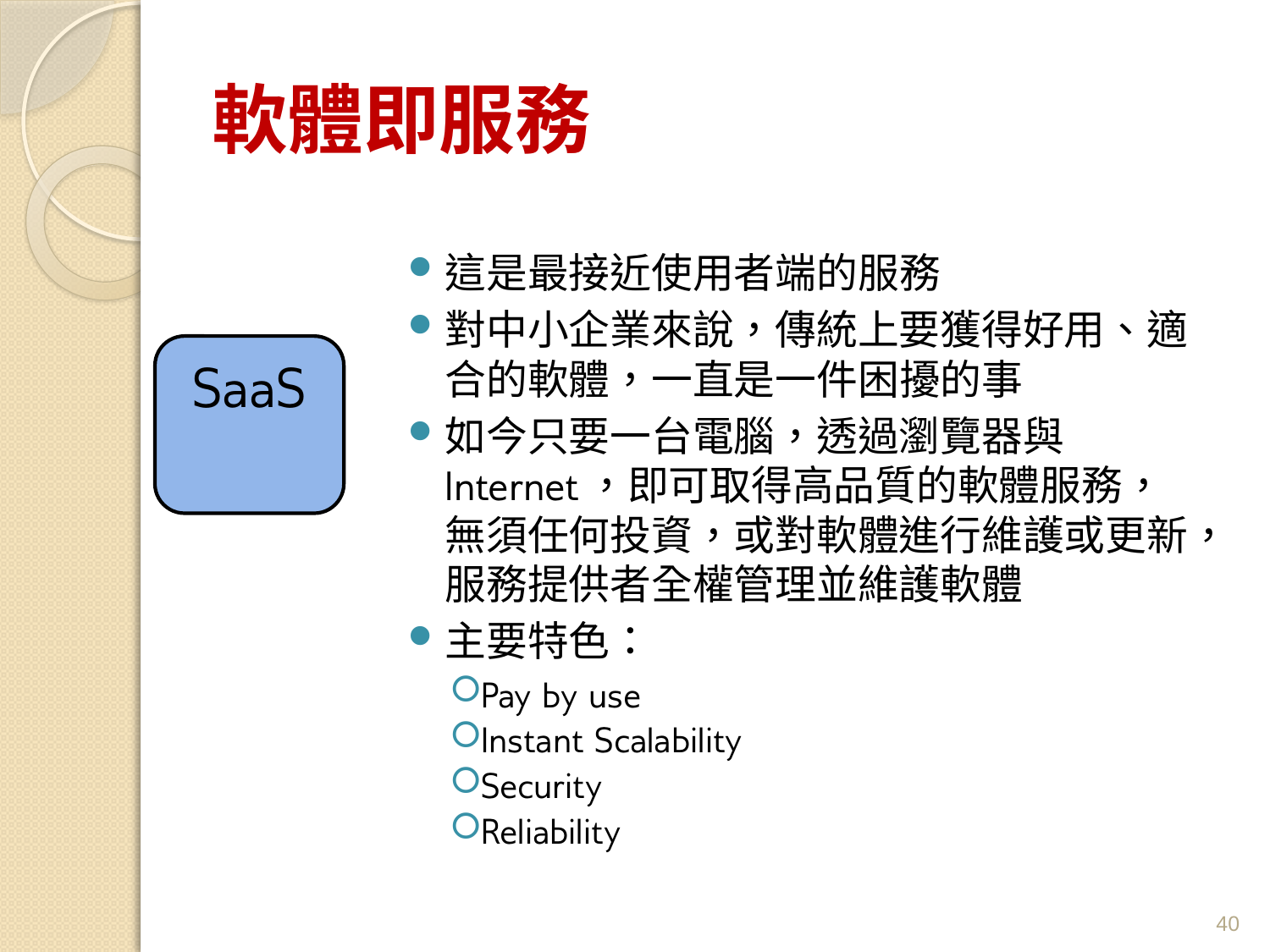

# 軟體即服務
這是最接近使用者端的服務
對中小企業來說，傳統上要獲得好用、適合的軟體，一直是一件困擾的事
如今只要一台電腦，透過瀏覽器與Internet，即可取得高品質的軟體服務，無須任何投資，或對軟體進行維護或更新，服務提供者全權管理並維護軟體
主要特色：
Pay by use
Instant Scalability
Security
Reliability

SaaS
40